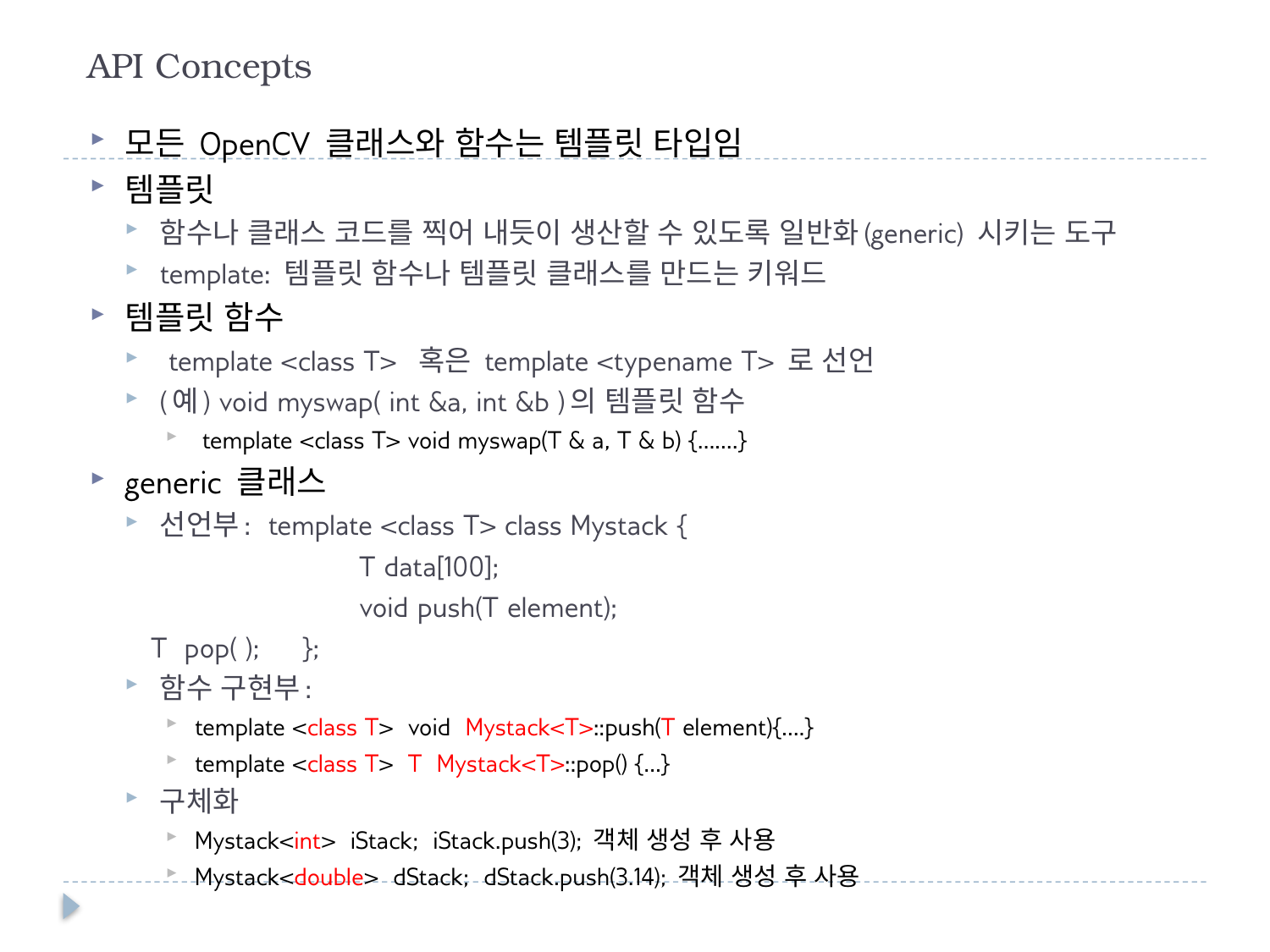

# API Concepts
모든 OpenCV 클래스와 함수는 템플릿 타입임
템플릿
함수나 클래스 코드를 찍어 내듯이 생산할 수 있도록 일반화(generic) 시키는 도구
template: 템플릿 함수나 템플릿 클래스를 만드는 키워드
템플릿 함수
 template <class T>  혹은 template <typename T> 로 선언
(예) void myswap( int &a, int &b )의 템플릿 함수
 template <class T> void myswap(T & a, T & b) {…….}
generic 클래스
선언부:  template <class T> class Mystack {
                           T data[100];
                           void push(T element);
		   T  pop( );     };
함수 구현부:
template <class T>  void  Mystack<T>::push(T element){….}
template <class T>  T  Mystack<T>::pop() {…}
구체화
Mystack<int>  iStack;  iStack.push(3); 객체 생성 후 사용
Mystack<double>  dStack;  dStack.push(3.14); 객체 생성 후 사용